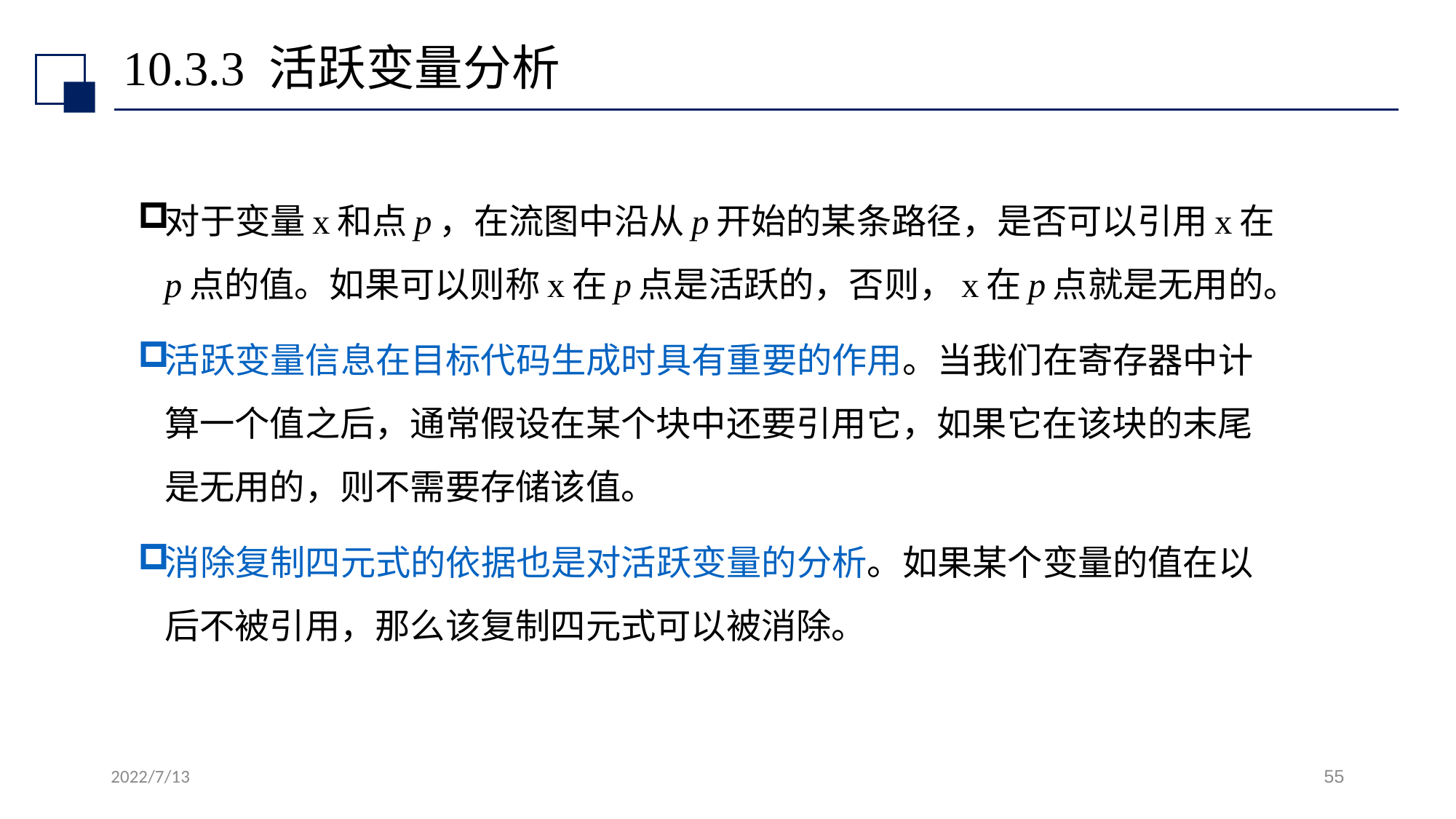

# 10.3.3 活跃变量分析
对于变量x和点p，在流图中沿从p开始的某条路径，是否可以引用x在p点的值。如果可以则称x在p点是活跃的，否则，x在p点就是无用的。
活跃变量信息在目标代码生成时具有重要的作用。当我们在寄存器中计算一个值之后，通常假设在某个块中还要引用它，如果它在该块的末尾是无用的，则不需要存储该值。
消除复制四元式的依据也是对活跃变量的分析。如果某个变量的值在以后不被引用，那么该复制四元式可以被消除。
2022/7/13
55